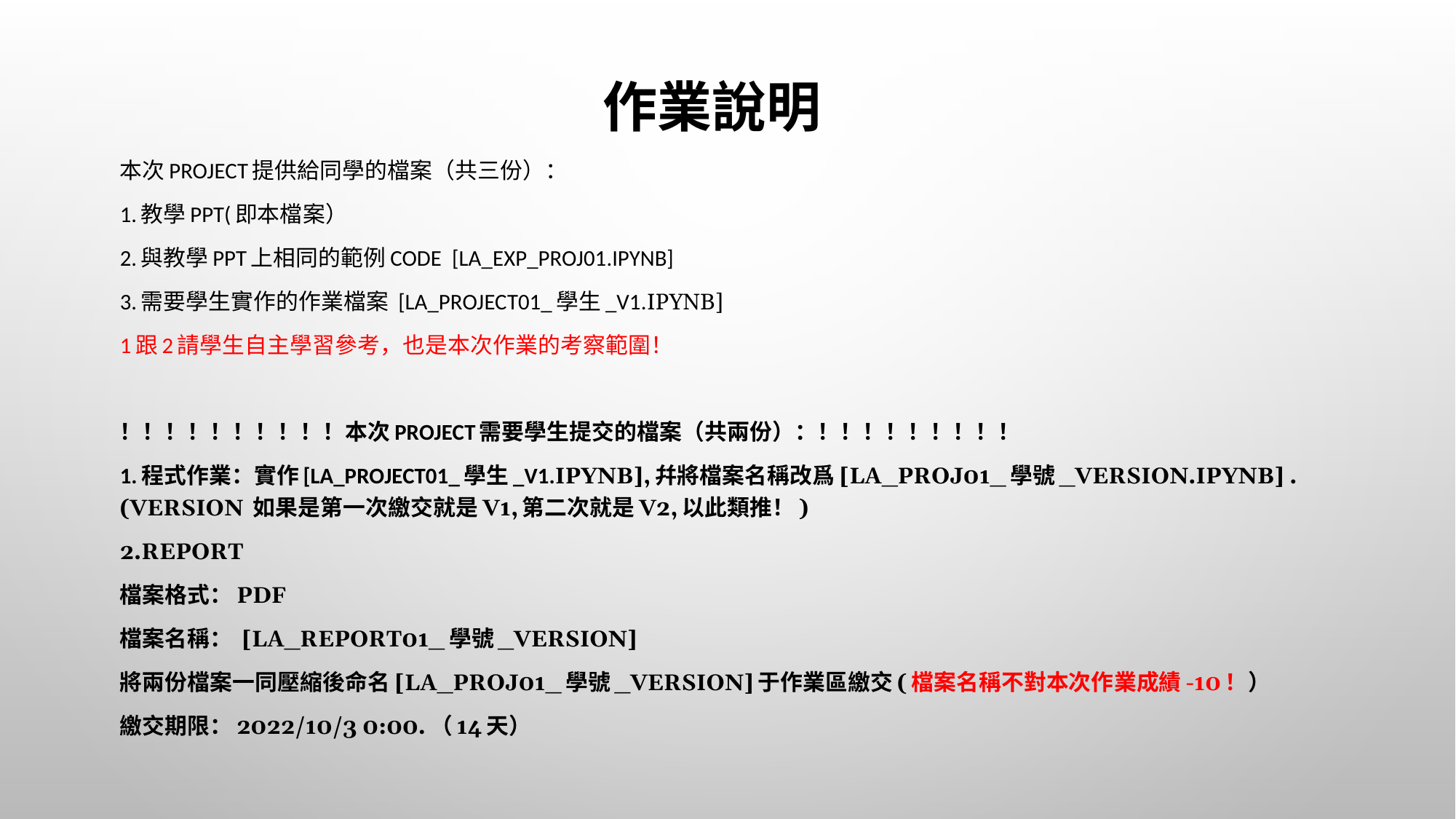

# 作業說明
本次project提供給同學的檔案（共三份）：
1.教學PPT(即本檔案）
2.與教學PPT上相同的範例code  [LA_exp_proj01.ipynb]
3.需要學生實作的作業檔案 [LA_project01_學生_v1.ipynb]
1跟2請學生自主學習參考，也是本次作業的考察範圍！

！！！！！！！！！！本次project需要學生提交的檔案（共兩份）：！！！！！！！！！
1.程式作業：實作[LA_project01_學生_v1.ipynb],幷將檔案名稱改爲[LA_proj01_學號_version.ipynb] .(version 如果是第一次繳交就是v1,第二次就是v2,以此類推！)
2.Report
檔案格式：PDF
檔案名稱： [LA_Report01_學號_version]
將兩份檔案一同壓縮後命名[LA_proj01_學號_version]于作業區繳交(檔案名稱不對本次作業成績-10！）
繳交期限：2022/10/3 0:00.（14天）